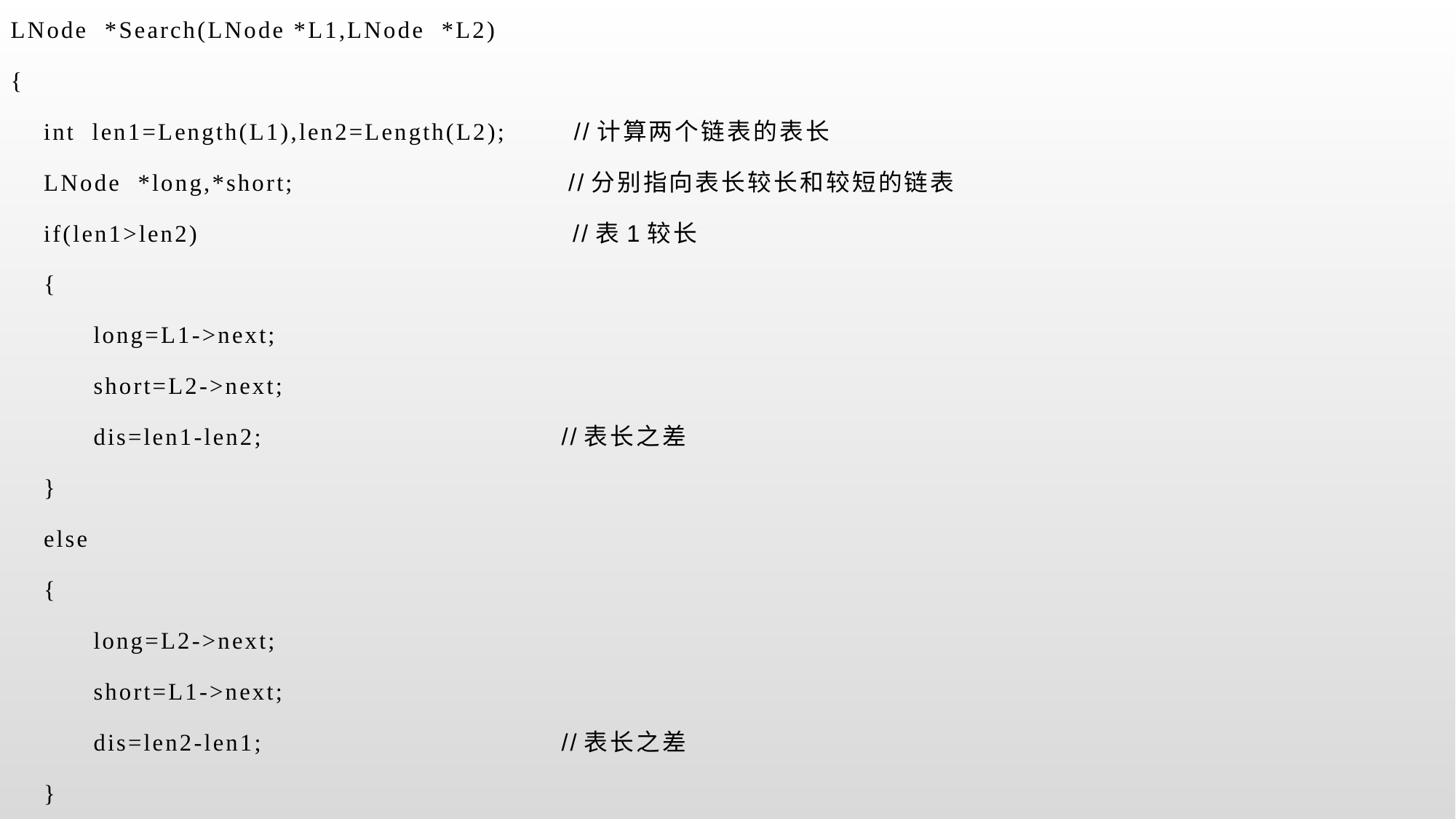

LNode  *Search(LNode *L1,LNode  *L2)
{
    int  len1=Length(L1),len2=Length(L2);        //计算两个链表的表长
    LNode  *long,*short;                                 //分别指向表长较长和较短的链表
    if(len1>len2)                                             //表1较长
    {
          long=L1->next;
          short=L2->next;
          dis=len1-len2;                                    //表长之差
    }
    else
    {
          long=L2->next;
          short=L1->next;
          dis=len2-len1;                                    //表长之差
    }